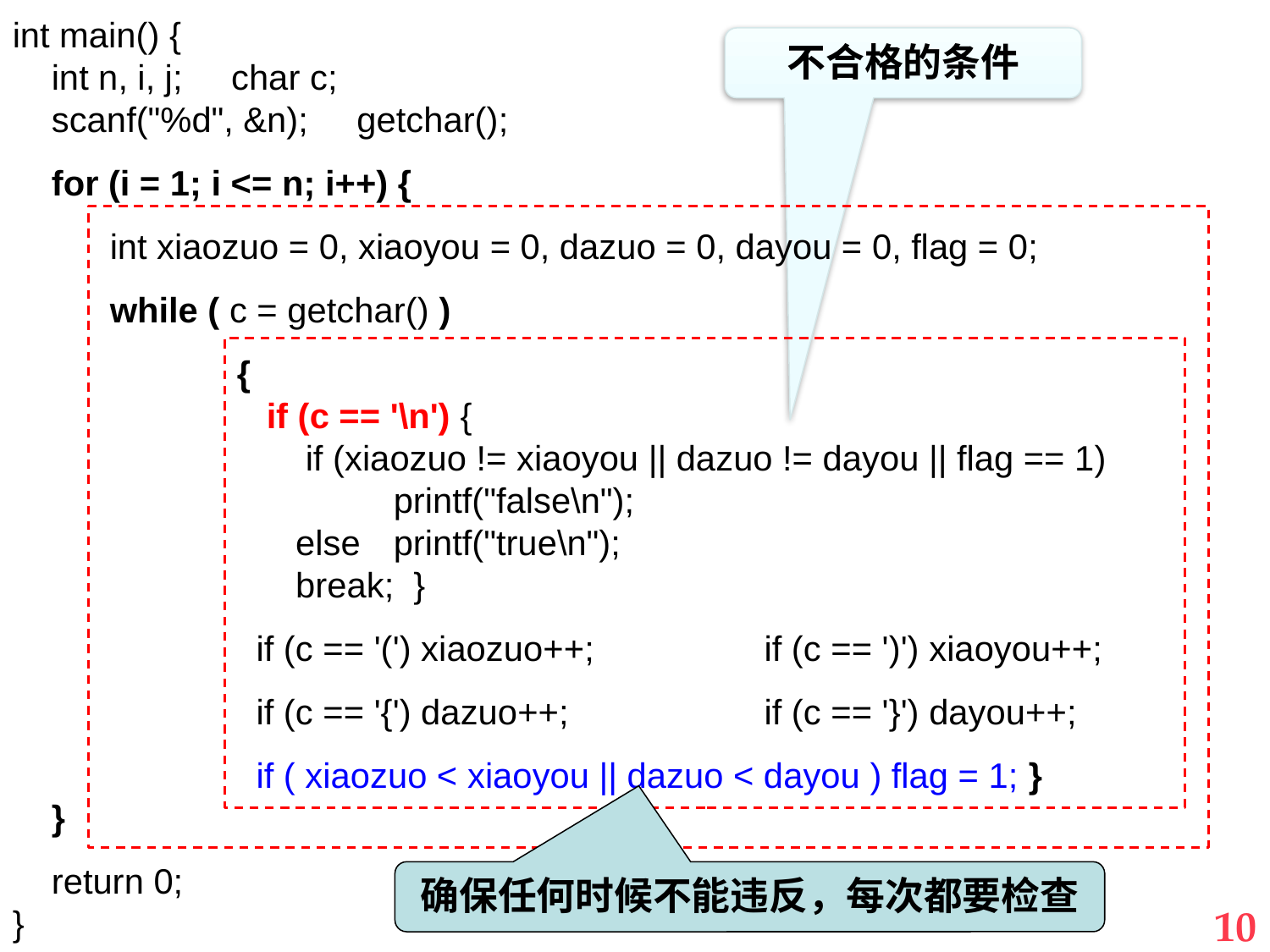

int main() {
    int n, i, j;     char c;
    scanf("%d", &n);     getchar();
    for (i = 1; i <= n; i++) {
          int xiaozuo = 0, xiaoyou = 0, dazuo = 0, dayou = 0, flag = 0;
          while ( c = getchar() )
	          {
		if (c == '\n') {
		    if (xiaozuo != xiaoyou || dazuo != dayou || flag == 1)
			printf("false\n");
		   else 	printf("true\n");
		   break;  }
	            if (c == '(') xiaozuo++; 	            if (c == ')') xiaoyou++;
	            if (c == '{') dazuo++;	            if (c == '}') dayou++;
	            if ( xiaozuo < xiaoyou || dazuo < dayou ) flag = 1;	}
    }
    return 0;
}
不合格的条件

确保任何时候不能违反，每次都要检查